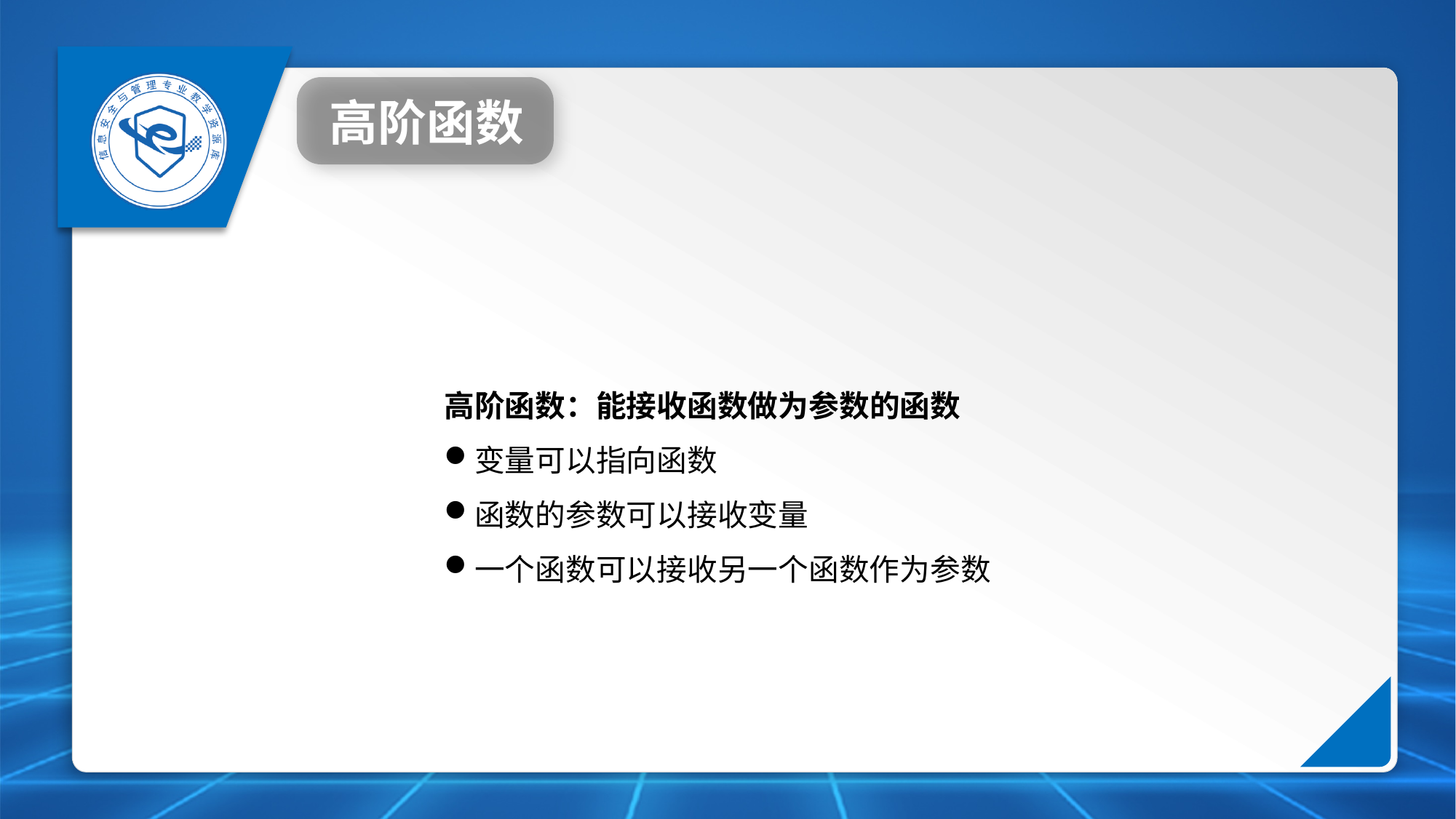

高阶函数
高阶函数：能接收函数做为参数的函数
变量可以指向函数
函数的参数可以接收变量
一个函数可以接收另一个函数作为参数